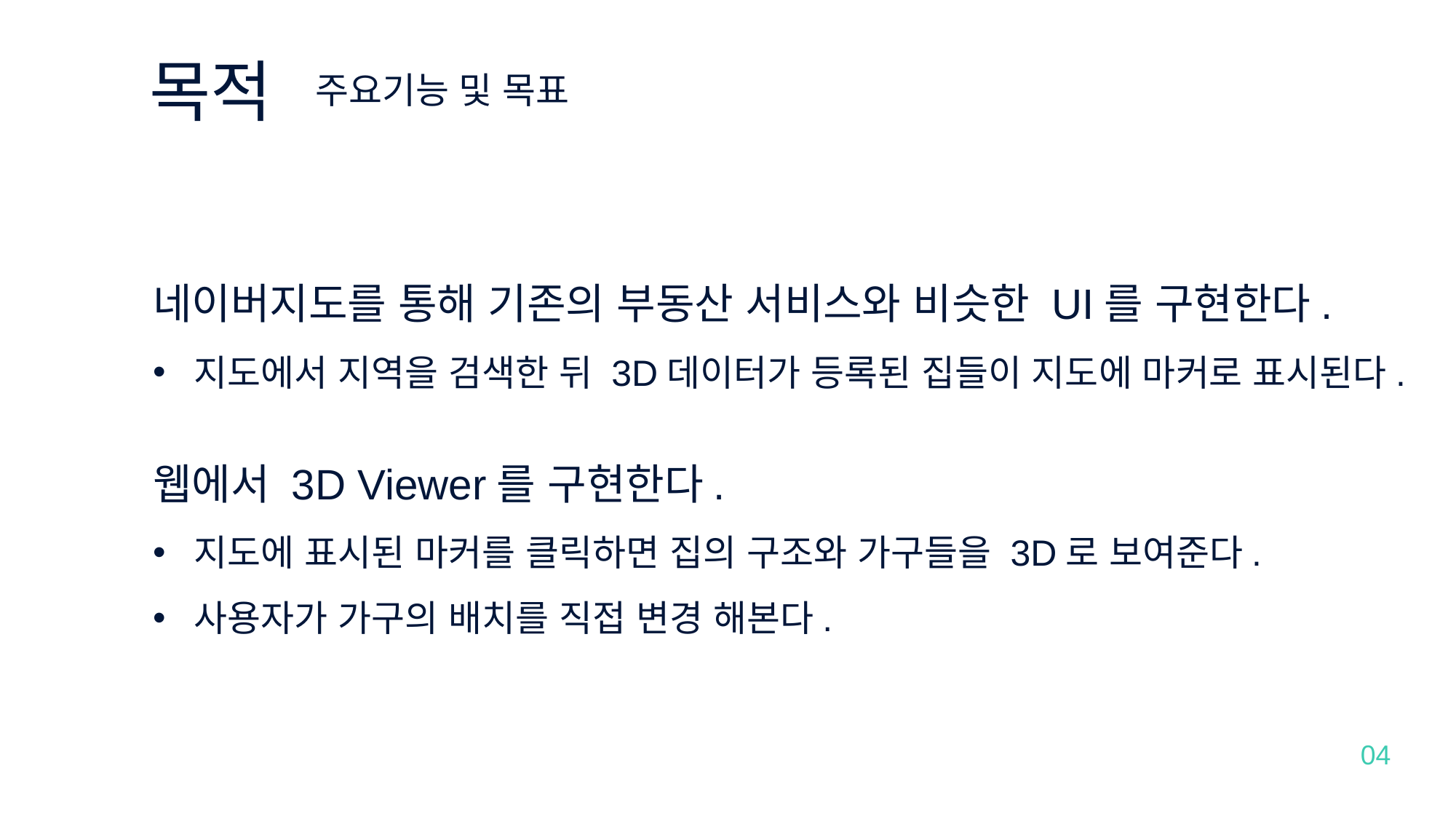

목적
주요기능 및 목표
네이버지도를 통해 기존의 부동산 서비스와 비슷한 UI를 구현한다.
지도에서 지역을 검색한 뒤 3D데이터가 등록된 집들이 지도에 마커로 표시된다.
웹에서 3D Viewer를 구현한다.
지도에 표시된 마커를 클릭하면 집의 구조와 가구들을 3D로 보여준다.
사용자가 가구의 배치를 직접 변경 해본다.
04